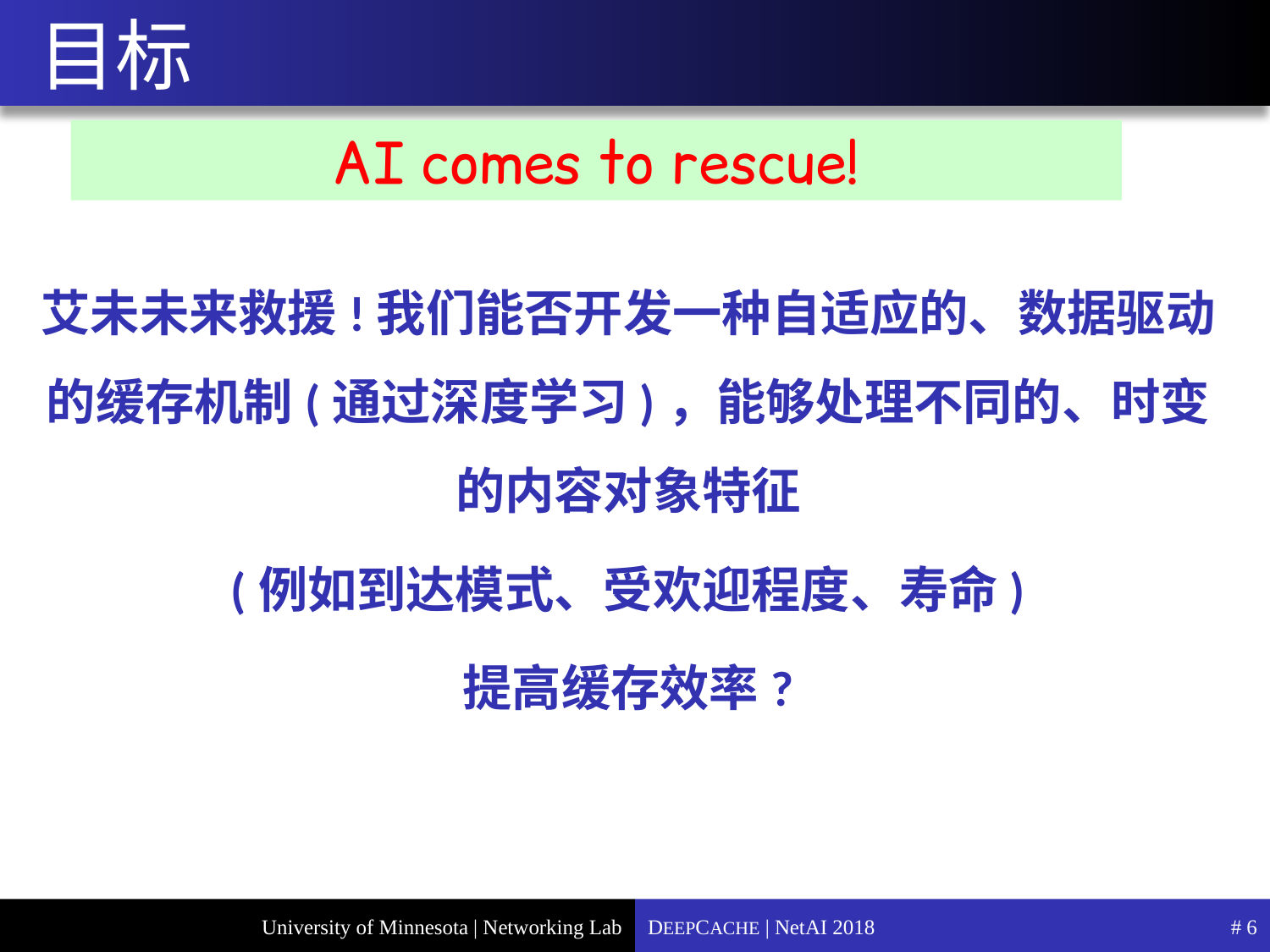

# 目标
AI comes to rescue!
艾未未来救援!我们能否开发一种自适应的、数据驱动的缓存机制(通过深度学习)，能够处理不同的、时变的内容对象特征
(例如到达模式、受欢迎程度、寿命)
提高缓存效率?
DEEPCACHE | NetAI 2018
# 6